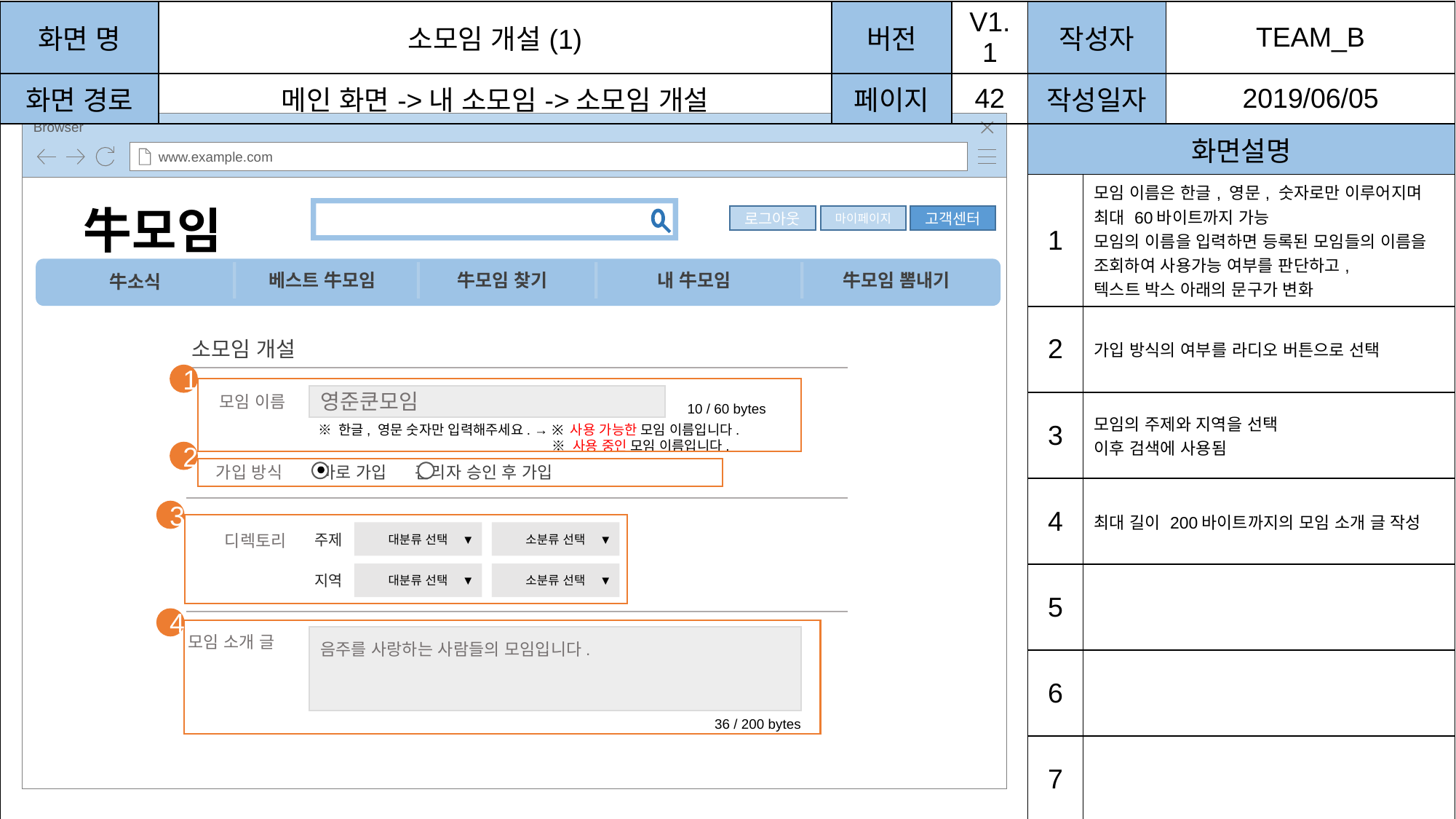

| 화면 명 | 소모임 개설(1) | 버전 | V1.1 | 작성자 |  | TEAM\_B |
| --- | --- | --- | --- | --- | --- | --- |
| 화면 경로 | 메인 화면->내 소모임->소모임 개설 | 페이지 | 42 | 작성일자 |  | 2019/06/05 |
|  |  |  |  | 화면설명 |  |  |
|  |  |  |  | 1 | 모임 이름은 한글, 영문, 숫자로만 이루어지며 최대 60바이트까지 가능 모임의 이름을 입력하면 등록된 모임들의 이름을 조회하여 사용가능 여부를 판단하고, 텍스트 박스 아래의 문구가 변화 |  |
|  |  |  |  | 2 | 가입 방식의 여부를 라디오 버튼으로 선택 |  |
|  |  |  |  | 3 | 모임의 주제와 지역을 선택 이후 검색에 사용됨 |  |
|  |  |  |  | 4 | 최대 길이 200바이트까지의 모임 소개 글 작성 |  |
|  |  |  |  | 5 |  |  |
|  |  |  |  | 6 |  |  |
|  |  |  |  | 7 |  |  |
|  |  |  |  | 8 |  |  |
Browser

www.example.com

牛모임

마이페이지
로그아웃
로그인
회원가입
고객센터

베스트 牛모임
牛모임 찾기
내 牛모임
牛모임 뽐내기
牛소식
소모임 개설
1

모임 이름
영준쿤모임
10 / 60 bytes
※ 한글, 영문 숫자만 입력해주세요. → ※ 사용 가능한 모임 이름입니다.
		    ※ 사용 중인 모임 이름입니다.
2
가입 방식        바로 가입      관리자 승인 후 가입

3

대분류 선택
소분류 선택
▼
▼
 디렉토리
주제
대분류 선택
소분류 선택
▼
▼
지역
4

모임 소개 글
음주를 사랑하는 사람들의 모임입니다.

36 / 200 bytes